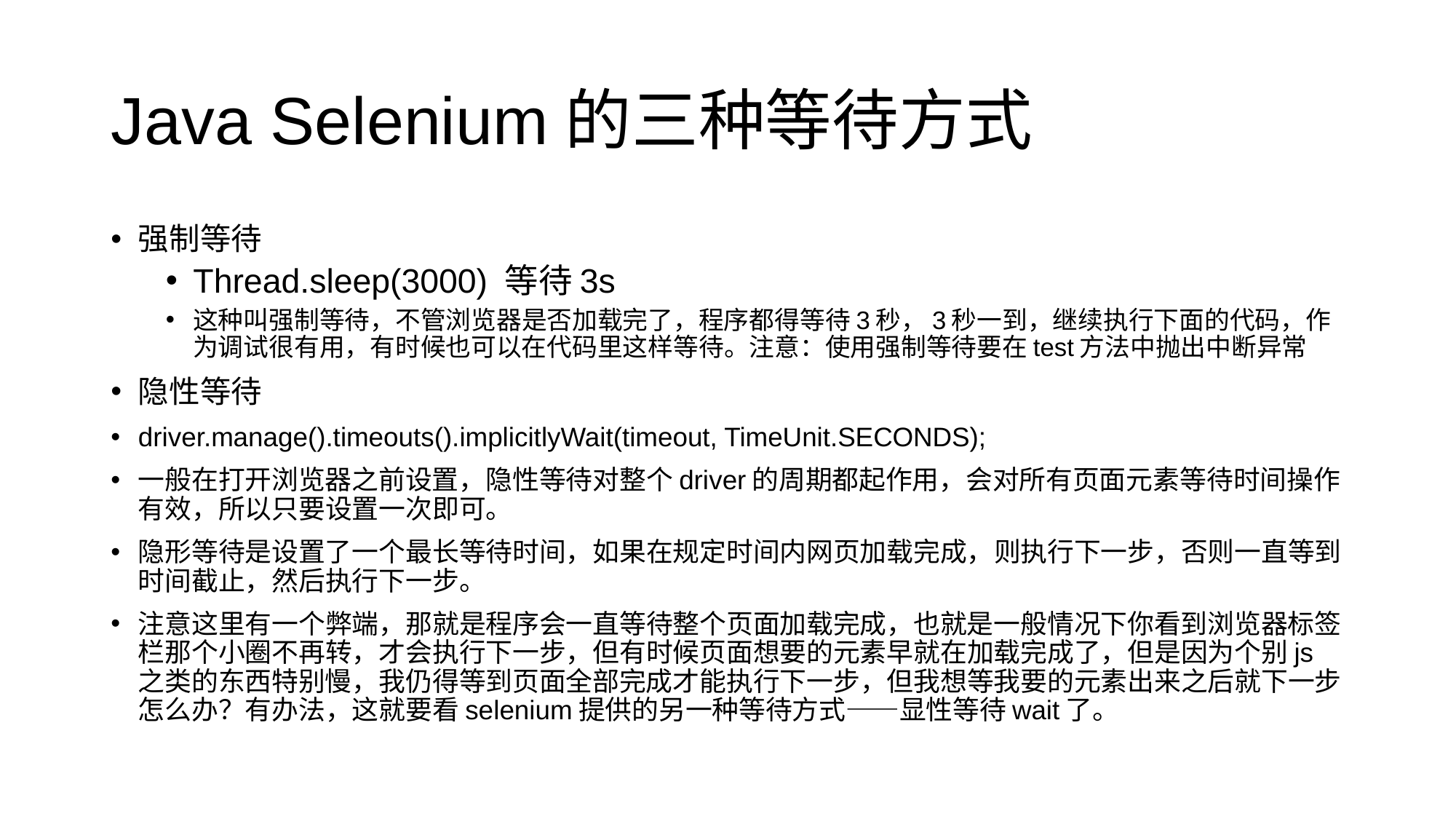

# Java Selenium的三种等待方式
强制等待
Thread.sleep(3000) 等待3s
这种叫强制等待，不管浏览器是否加载完了，程序都得等待3秒，3秒一到，继续执行下面的代码，作为调试很有用，有时候也可以在代码里这样等待。注意：使用强制等待要在test方法中抛出中断异常
隐性等待
driver.manage().timeouts().implicitlyWait(timeout, TimeUnit.SECONDS);
一般在打开浏览器之前设置，隐性等待对整个driver的周期都起作用，会对所有页面元素等待时间操作有效，所以只要设置一次即可。
隐形等待是设置了一个最长等待时间，如果在规定时间内网页加载完成，则执行下一步，否则一直等到时间截止，然后执行下一步。
注意这里有一个弊端，那就是程序会一直等待整个页面加载完成，也就是一般情况下你看到浏览器标签栏那个小圈不再转，才会执行下一步，但有时候页面想要的元素早就在加载完成了，但是因为个别js之类的东西特别慢，我仍得等到页面全部完成才能执行下一步，但我想等我要的元素出来之后就下一步怎么办？有办法，这就要看selenium提供的另一种等待方式——显性等待wait了。